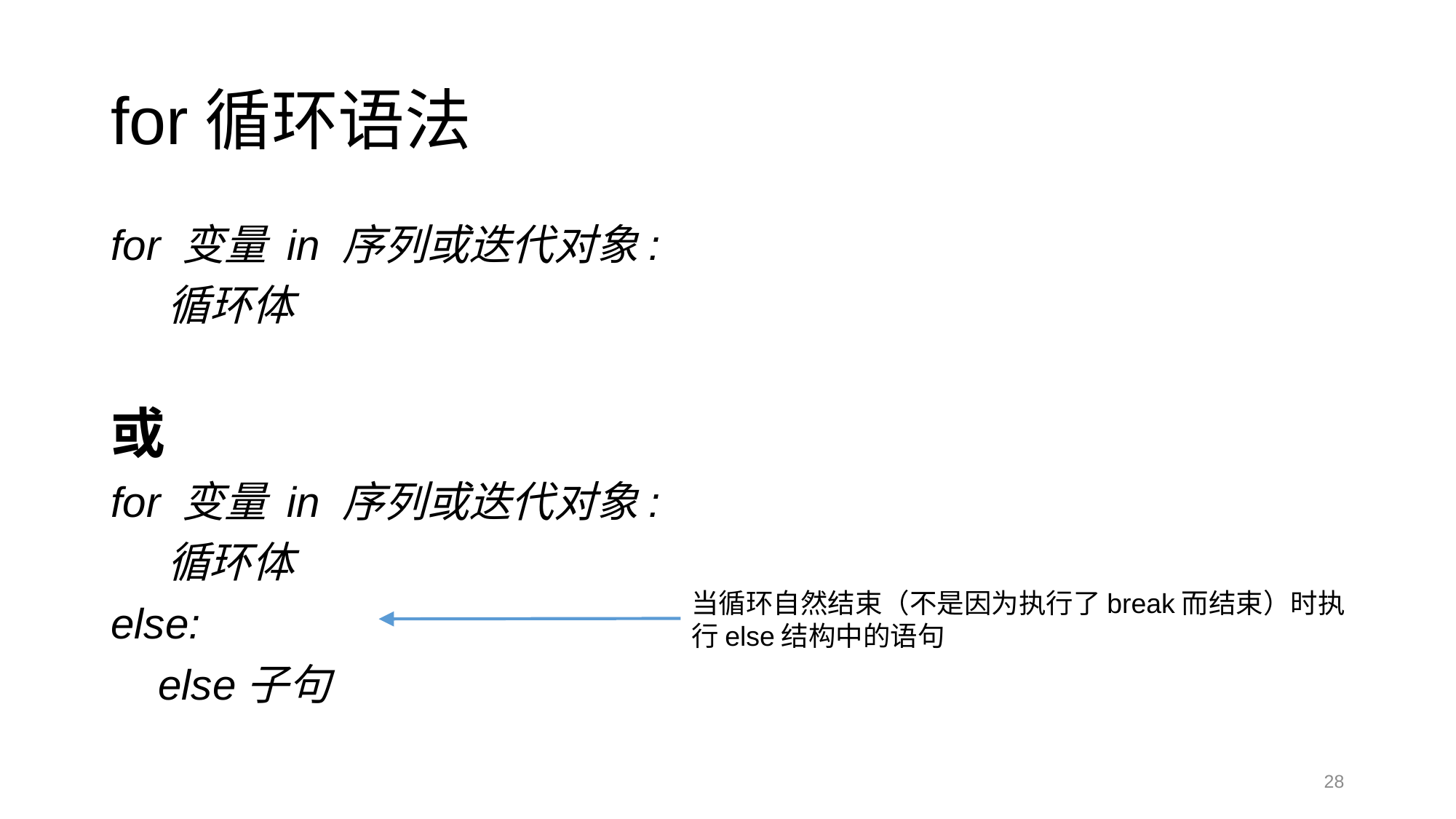

# for循环语法
for 变量 in 序列或迭代对象:
	  循环体

或
for 变量 in 序列或迭代对象:
	  循环体
else:
    else子句
当循环自然结束（不是因为执行了break而结束）时执行else结构中的语句
28